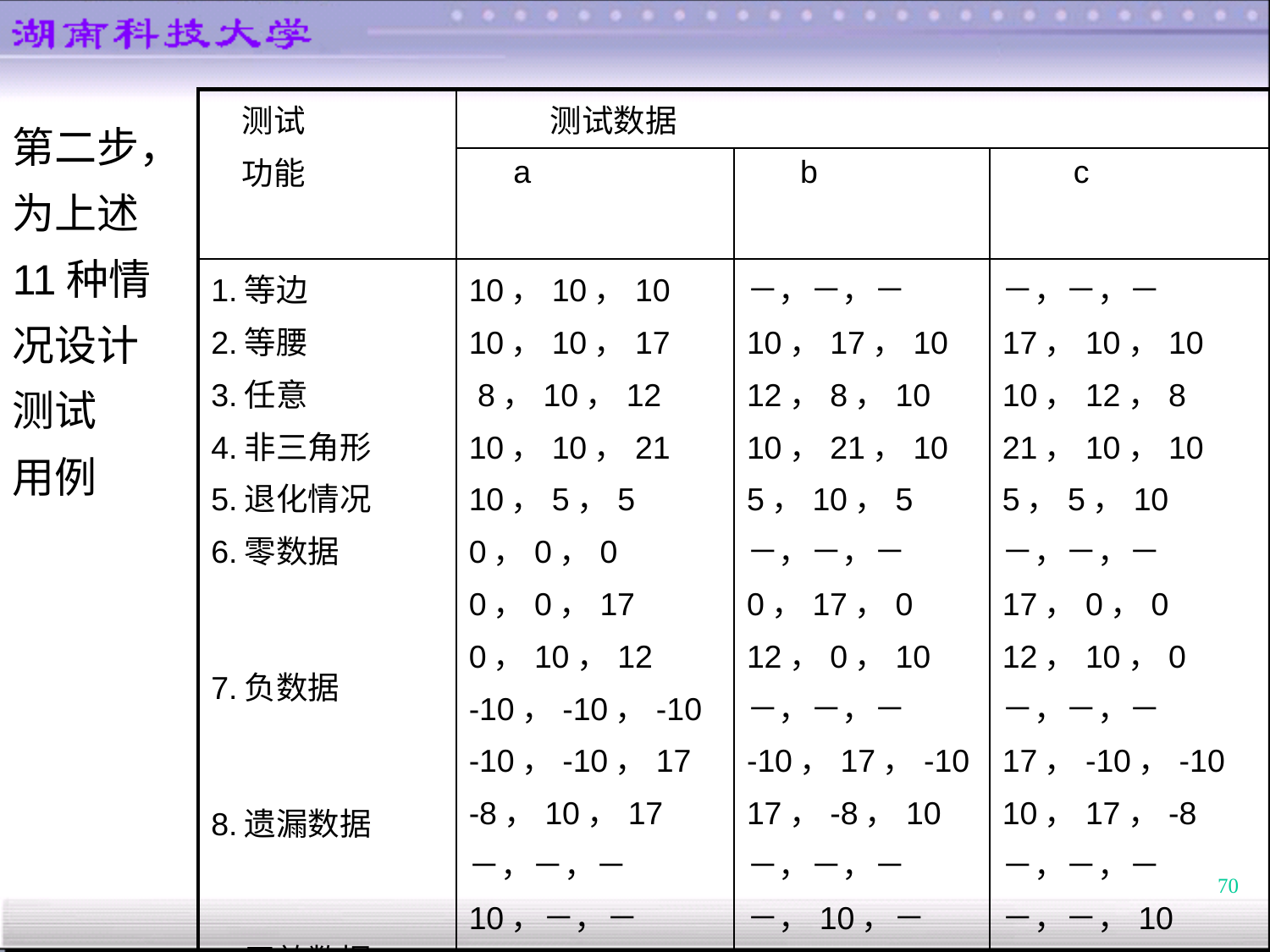

| 测试 功能 | 测试数据 |  |  |
| --- | --- | --- | --- |
|  | a | b | c |
| 1.等边 2.等腰 3.任意 4.非三角形 5.退化情况 6.零数据 7.负数据 8.遗漏数据 9.无效数据 | 10，10，10 10，10，17 8，10，12 10，10，21 10，5，5 0，0，0 0，0，17 0，10，12 -10，-10，-10 -10，-10，17 -8，10，17 －，－，－ 10，－，－ 8，10，－ A，B，C | －，－，－ 10，17，10 12，8，10 10，21，10 5，10，5 －，－，－ 0，17，0 12，0，10 －，－，－ -10，17，-10 17，-8，10 －，－，－ －，10，－ 8，－，10 －，－，－ | －，－，－ 17，10，10 10，12，8 21，10，10 5，5，10 －，－，－ 17，0，0 12，10，0 －，－，－ 17，-10，-10 10，17，-8 －，－，－ －，－，10 －，8，10 －，－，－ |
第二步，
为上述
11种情
况设计
测试
用例
70